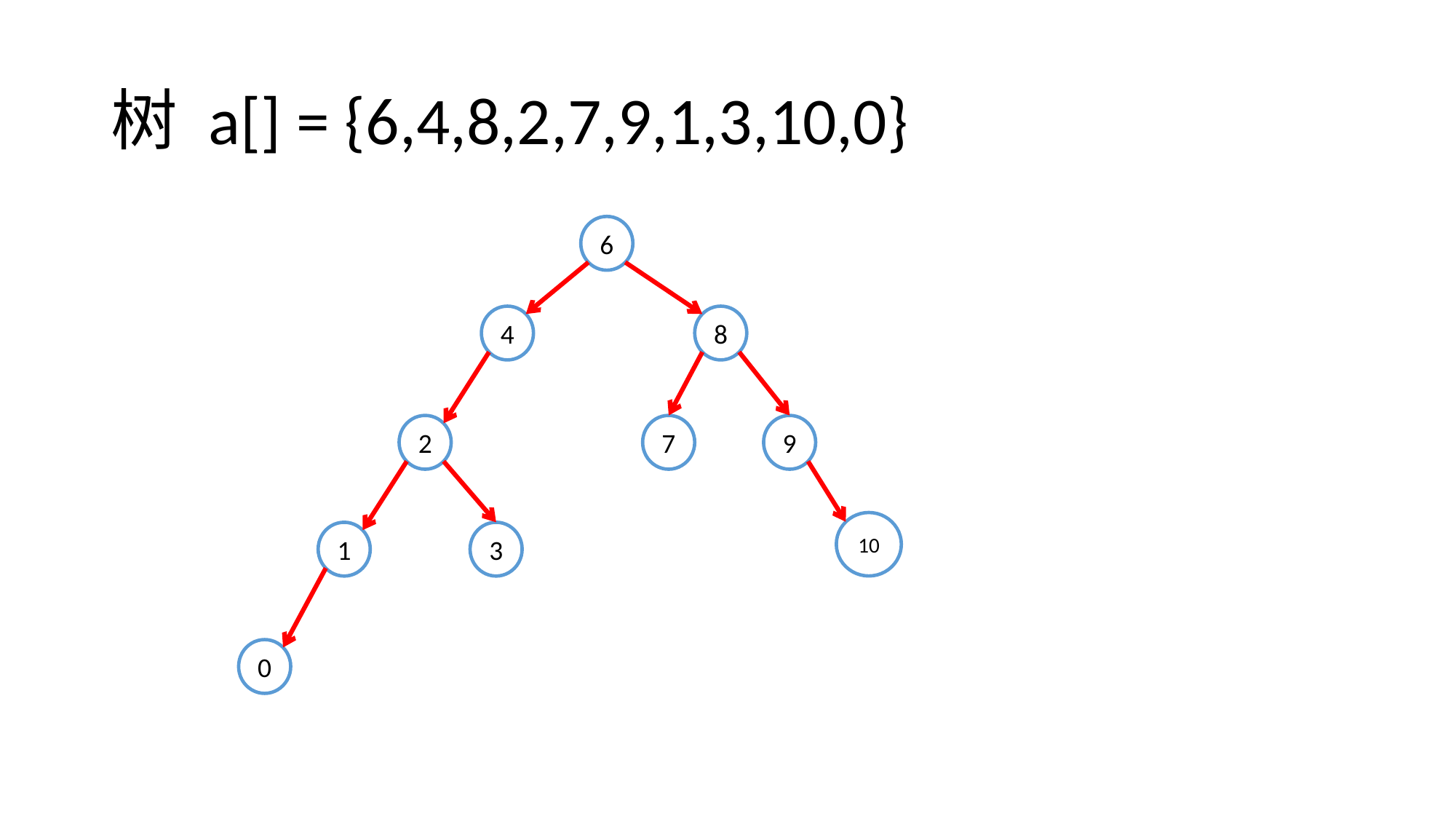

# 树 a[] = {6,4,8,2,7,9,1,3,10,0}
6
4
8
2
7
9
10
1
3
0